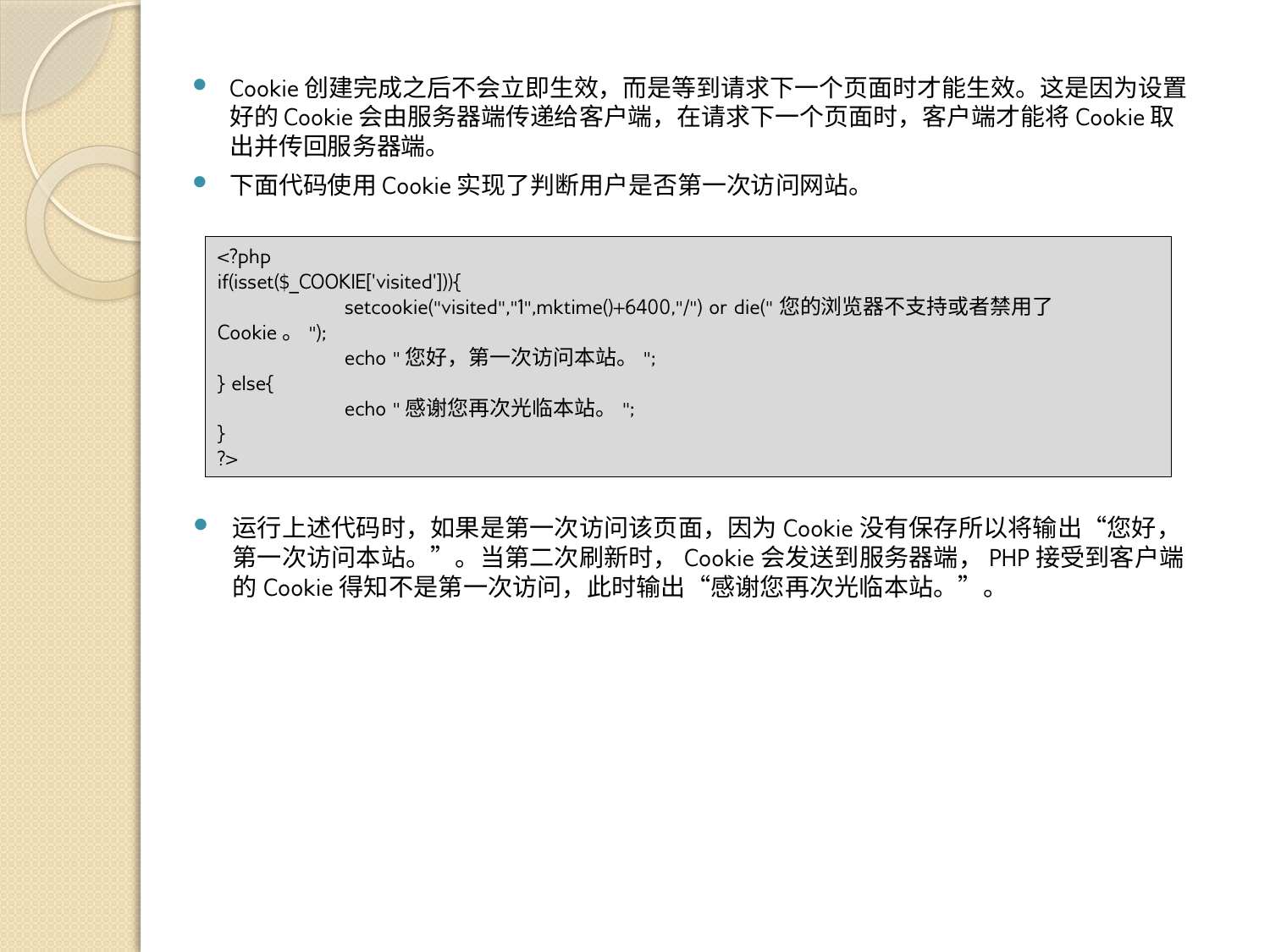

Cookie创建完成之后不会立即生效，而是等到请求下一个页面时才能生效。这是因为设置好的Cookie会由服务器端传递给客户端，在请求下一个页面时，客户端才能将Cookie取出并传回服务器端。
下面代码使用Cookie实现了判断用户是否第一次访问网站。
<?php
if(isset($_COOKIE['visited'])){
	setcookie("visited","1",mktime()+6400,"/") or die("您的浏览器不支持或者禁用了Cookie。");
	echo "您好，第一次访问本站。";
} else{
	echo "感谢您再次光临本站。";
}
?>
运行上述代码时，如果是第一次访问该页面，因为Cookie没有保存所以将输出“您好，第一次访问本站。”。当第二次刷新时，Cookie会发送到服务器端，PHP接受到客户端的Cookie得知不是第一次访问，此时输出“感谢您再次光临本站。”。